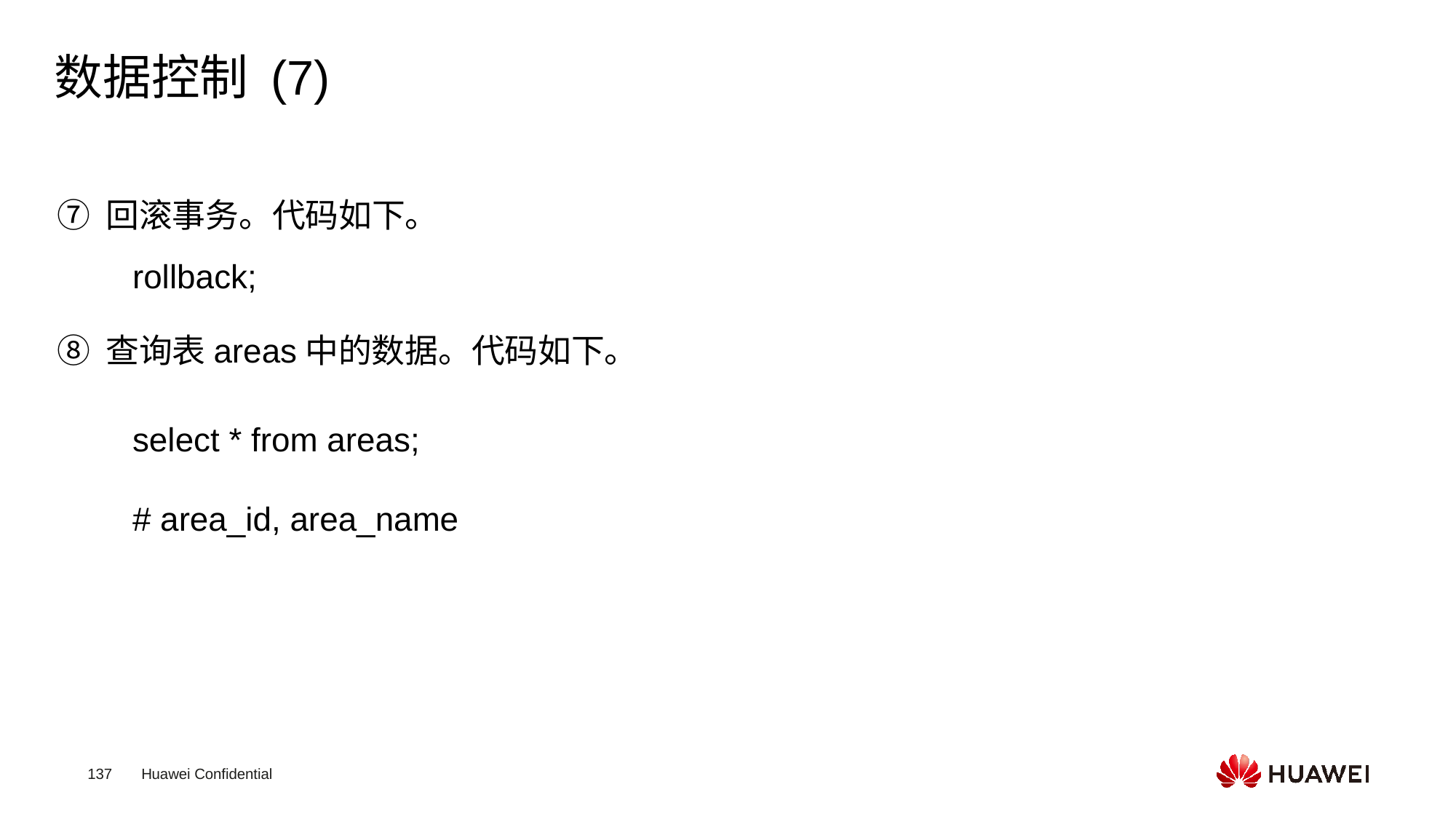

# 数据控制 (7)
⑦ 回滚事务。代码如下。

⑧ 查询表areas中的数据。代码如下。
rollback;
select * from areas; # area_id, area_name